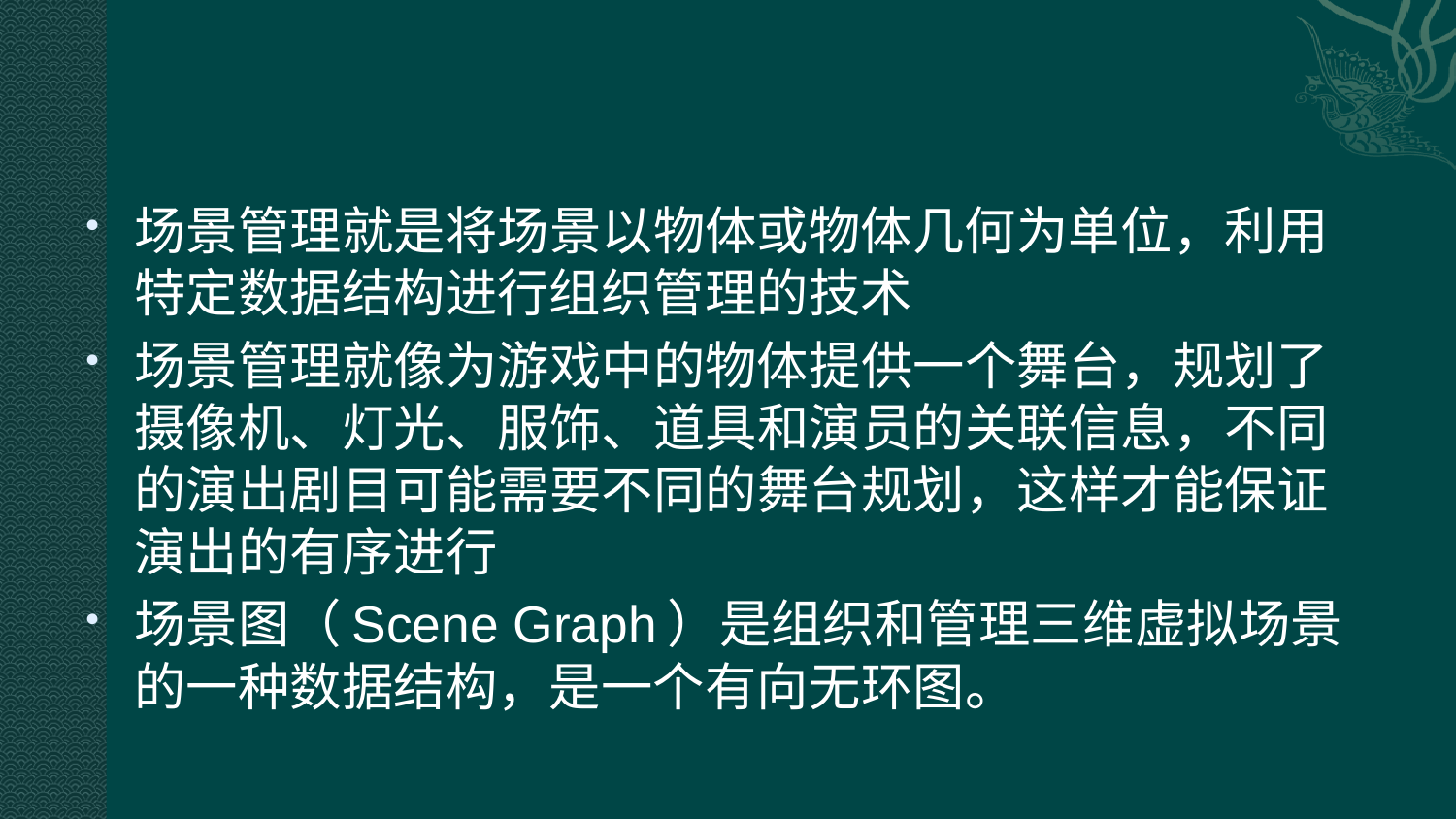

#
场景管理就是将场景以物体或物体几何为单位，利用特定数据结构进行组织管理的技术
场景管理就像为游戏中的物体提供一个舞台，规划了摄像机、灯光、服饰、道具和演员的关联信息，不同的演出剧目可能需要不同的舞台规划，这样才能保证演出的有序进行
场景图（Scene Graph）是组织和管理三维虚拟场景的一种数据结构，是一个有向无环图。